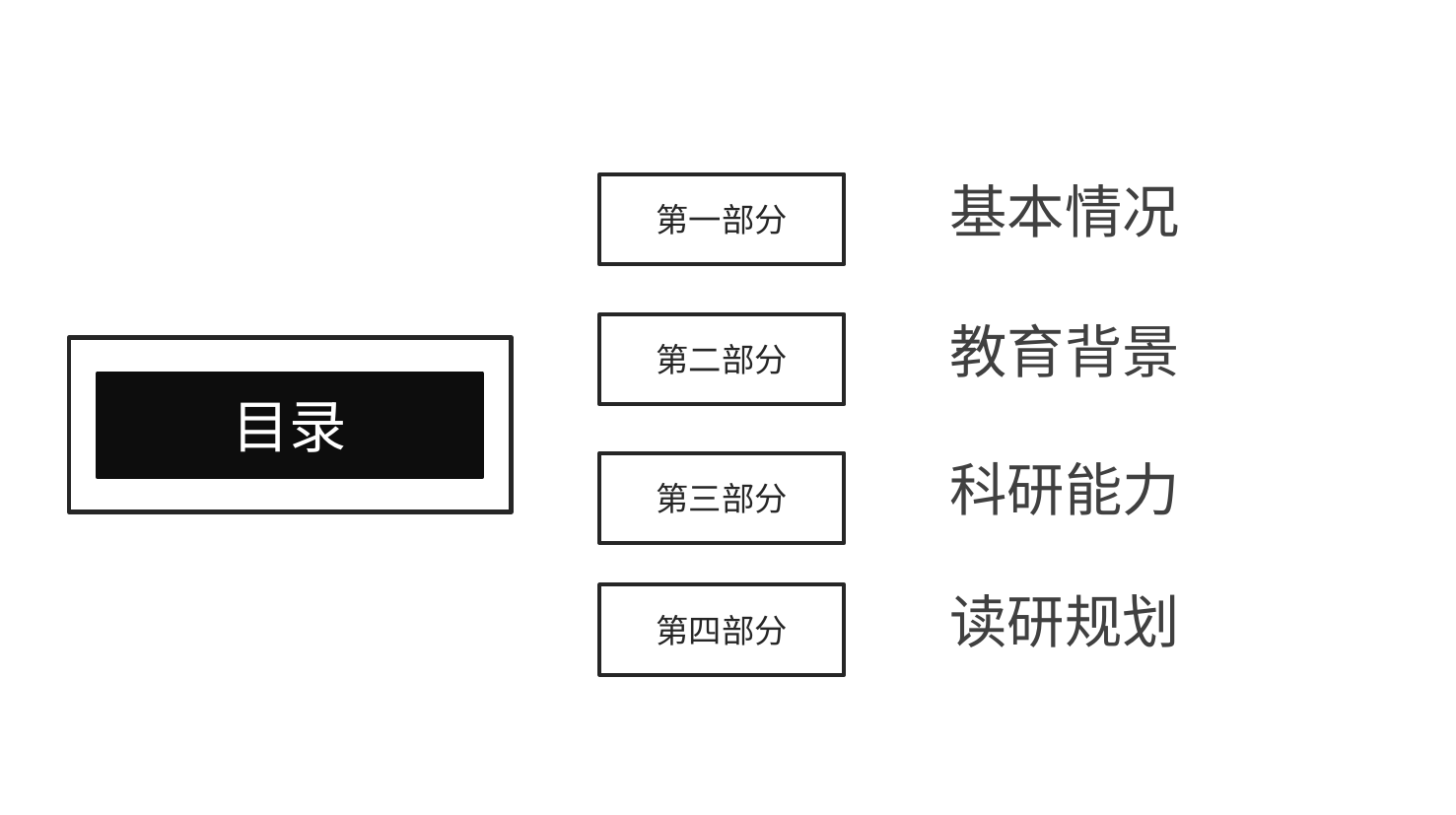

第一部分
基本情况
第二部分
教育背景

目录
第三部分
科研能力
第四部分
读研规划